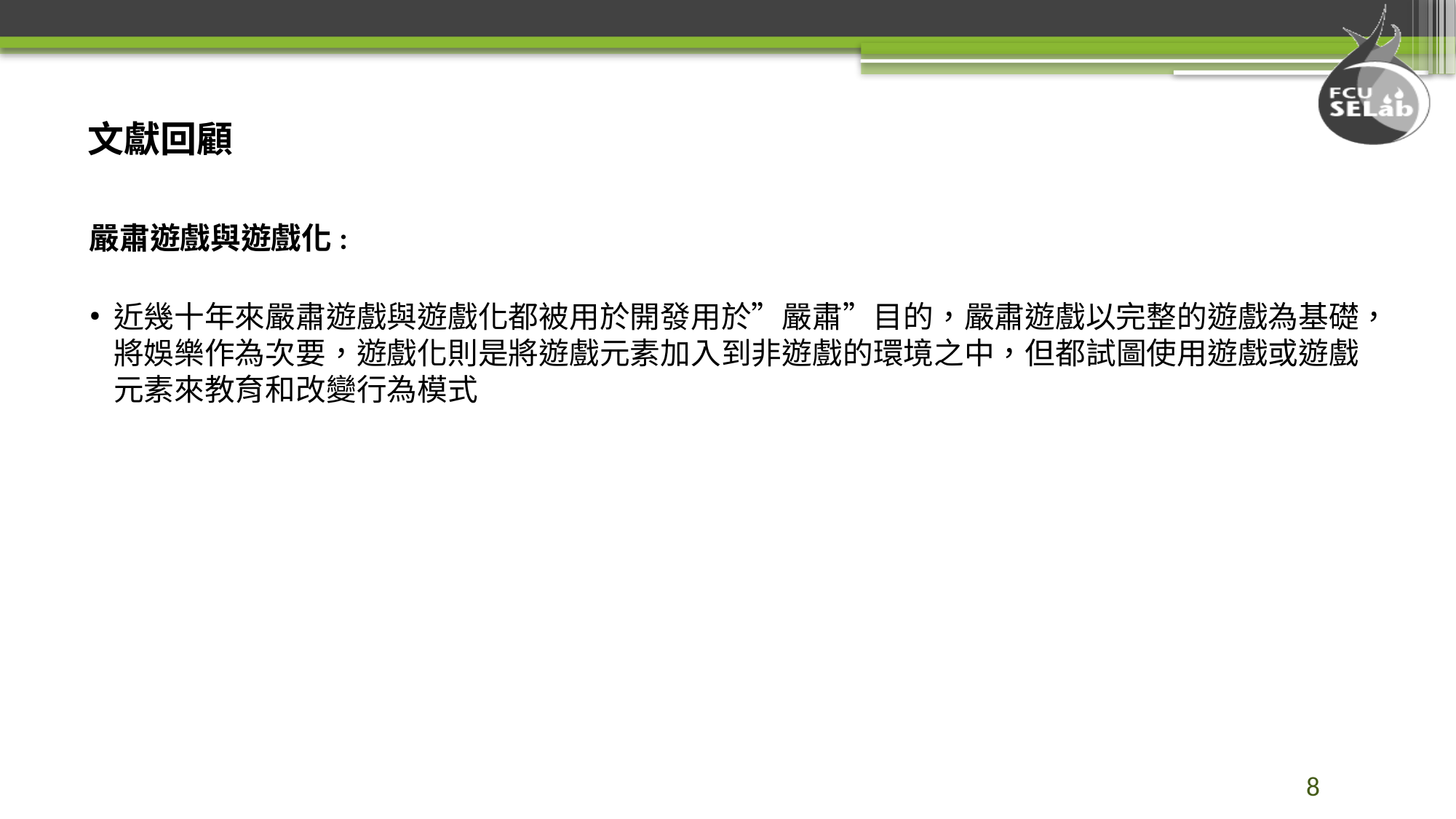

# 文獻回顧
嚴肅遊戲與遊戲化:

近幾十年來嚴肅遊戲與遊戲化都被用於開發用於”嚴肅”目的，嚴肅遊戲以完整的遊戲為基礎，將娛樂作為次要，遊戲化則是將遊戲元素加入到非遊戲的環境之中，但都試圖使用遊戲或遊戲元素來教育和改變行為模式

8